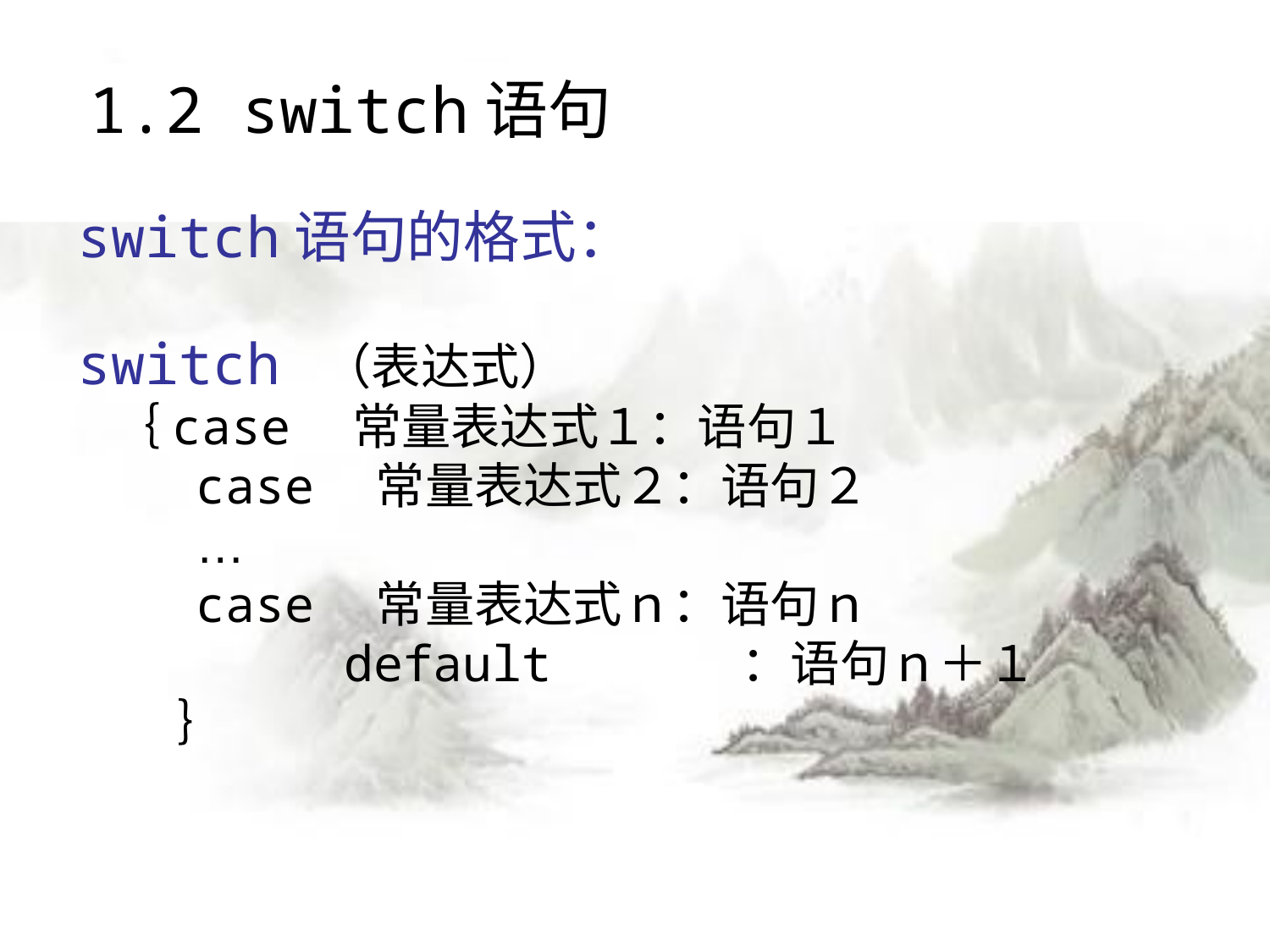

# 1.2 switch语句
switch语句的格式：

switch （表达式）
  ｛case　常量表达式１：语句１
    case　常量表达式２：语句２
    …
    case　常量表达式ｎ：语句ｎ
         default      ：语句ｎ＋１
        ｝